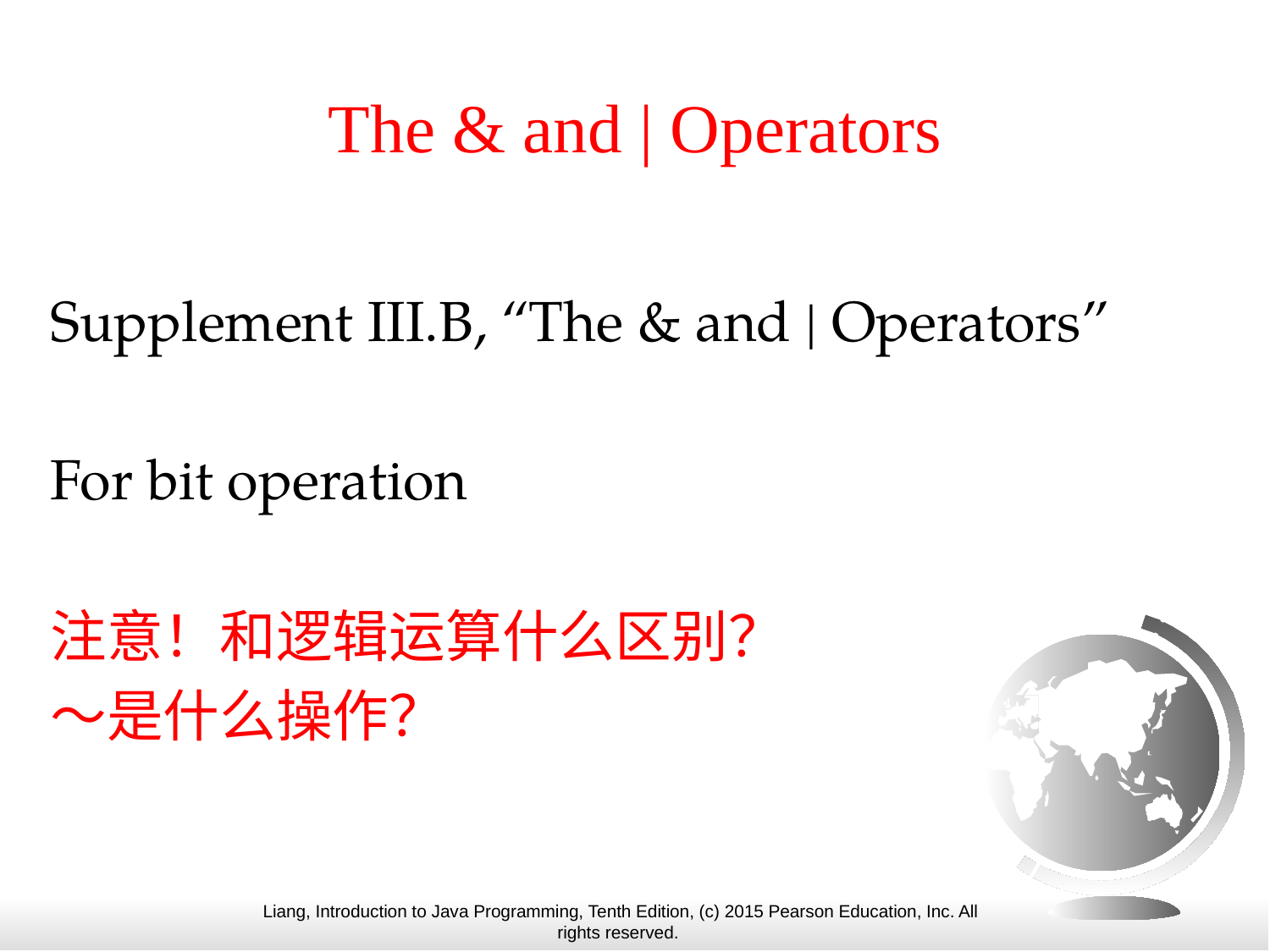

# The & and | Operators
Supplement III.B, “The & and | Operators”

For bit operation

注意！和逻辑运算什么区别？
～是什么操作？
36